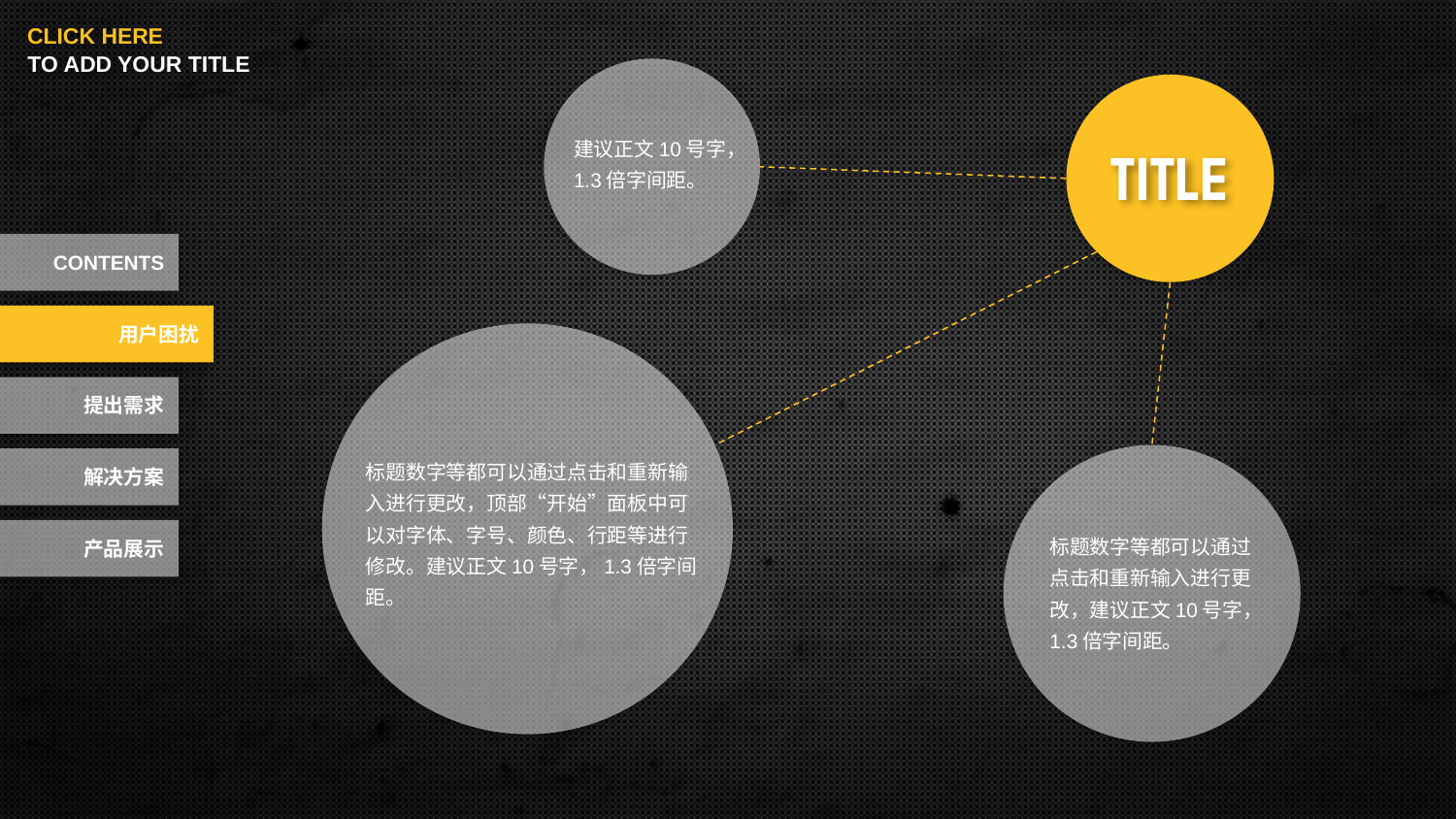

CLICK HERE
TO ADD YOUR TITLE

建议正文10号字，1.3倍字间距。
TITLE

CONTENTS

用户困扰

提出需求
标题数字等都可以通过点击和重新输入进行更改，顶部“开始”面板中可以对字体、字号、颜色、行距等进行修改。建议正文10号字，1.3倍字间距。

解决方案

产品展示
标题数字等都可以通过点击和重新输入进行更改，建议正文10号字，1.3倍字间距。